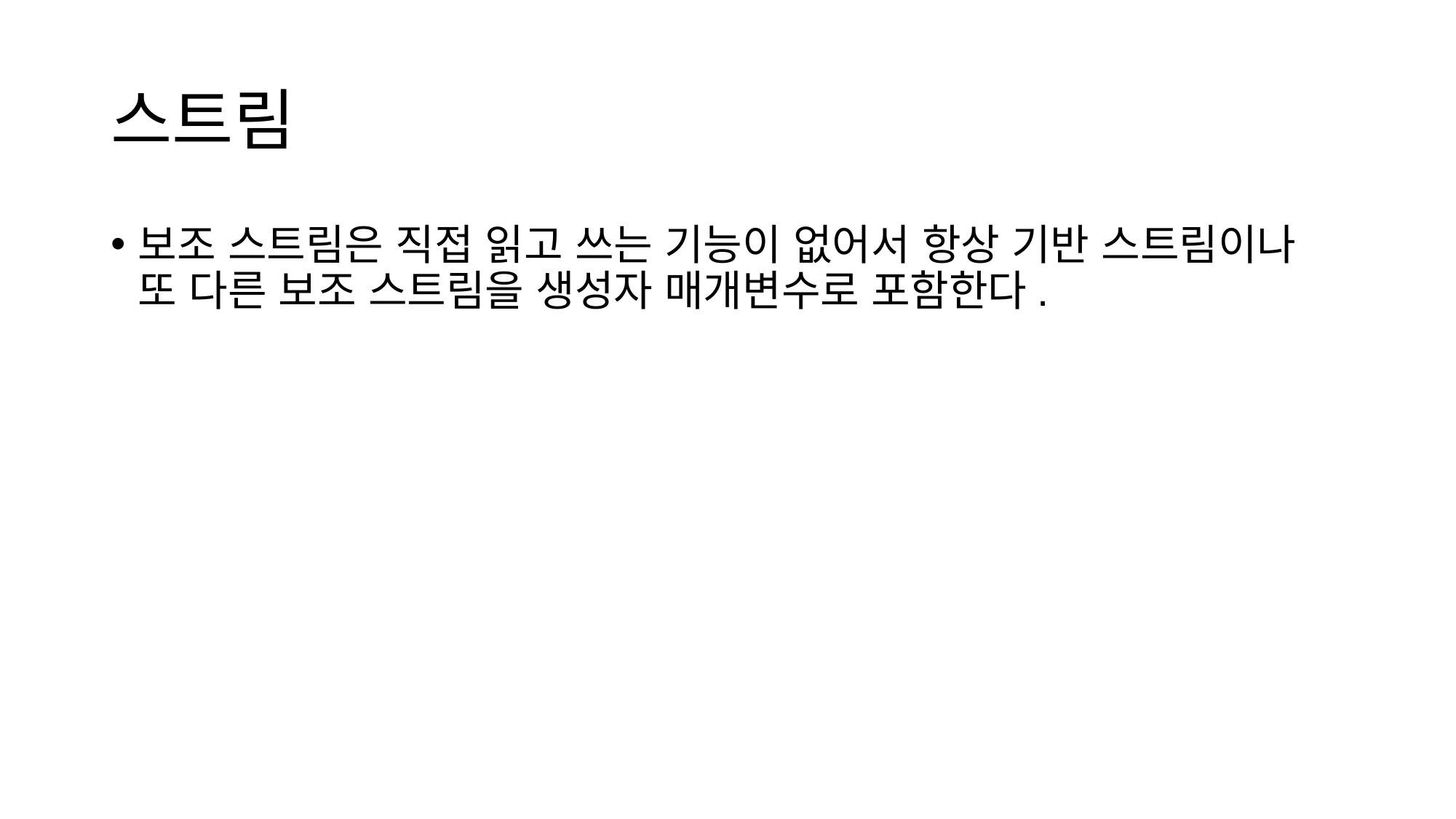

# 스트림
보조 스트림은 직접 읽고 쓰는 기능이 없어서 항상 기반 스트림이나 또 다른 보조 스트림을 생성자 매개변수로 포함한다.